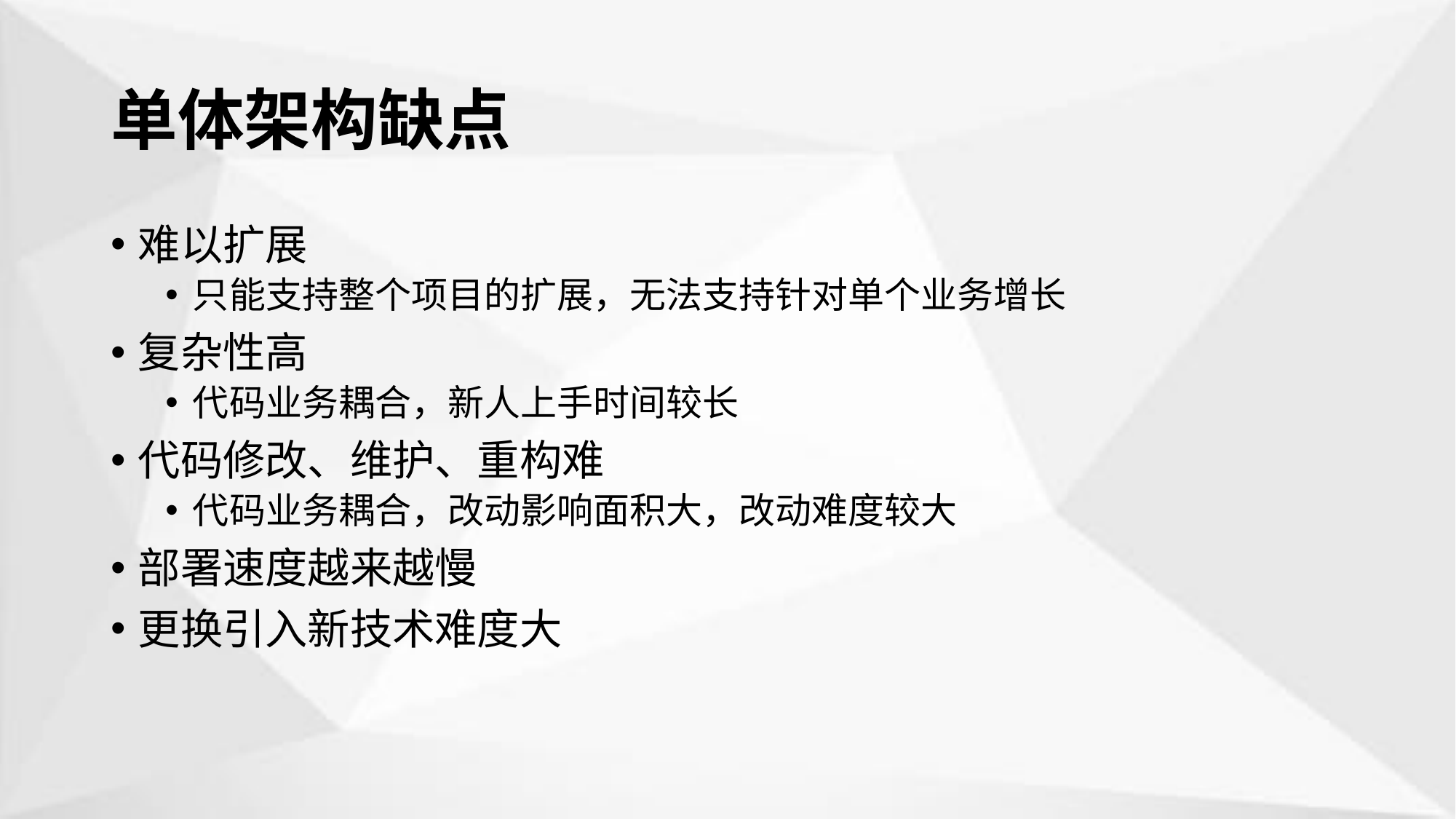

# 单体架构缺点
难以扩展
只能支持整个项目的扩展，无法支持针对单个业务增长
复杂性高
代码业务耦合，新人上手时间较长
代码修改、维护、重构难
代码业务耦合，改动影响面积大，改动难度较大
部署速度越来越慢
更换引入新技术难度大